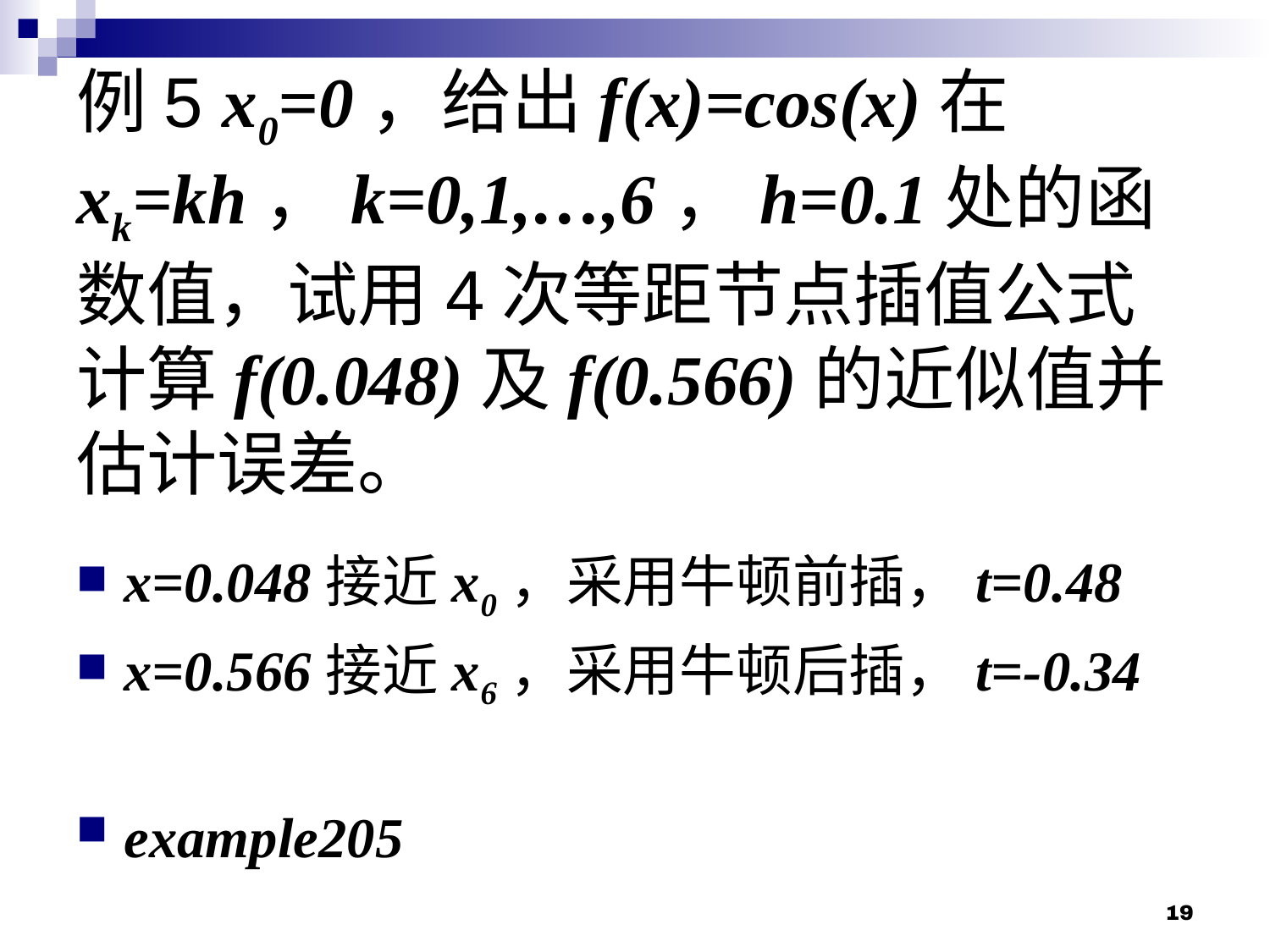

# 例5 x0=0，给出f(x)=cos(x)在xk=kh，k=0,1,…,6，h=0.1处的函数值，试用4次等距节点插值公式计算f(0.048)及f(0.566)的近似值并估计误差。
x=0.048接近x0，采用牛顿前插，t=0.48
x=0.566接近x6，采用牛顿后插，t=-0.34

example205
19